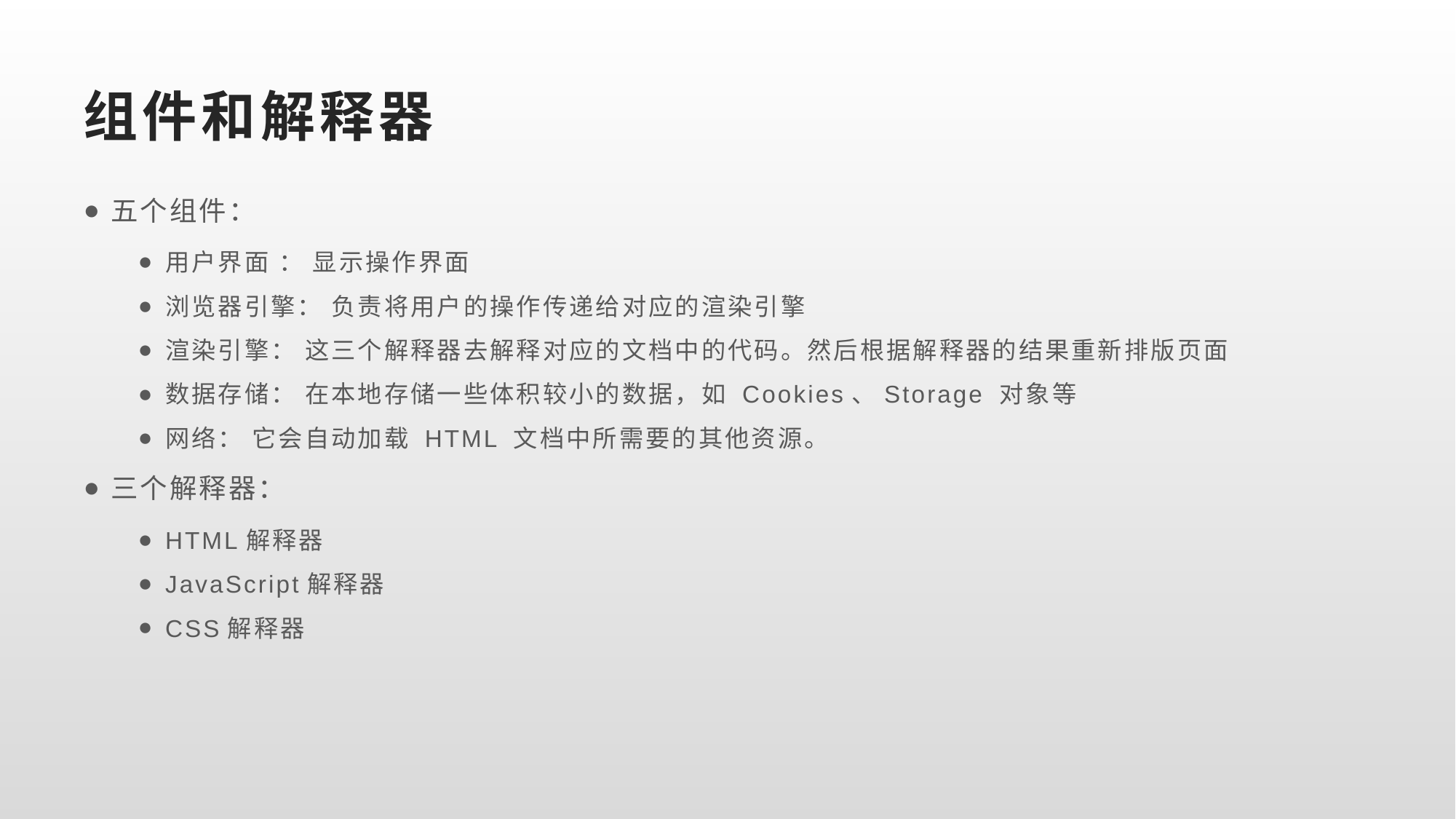

# 组件和解释器
五个组件：
用户界面 ： 显示操作界面
浏览器引擎： 负责将用户的操作传递给对应的渲染引擎
渲染引擎： 这三个解释器去解释对应的文档中的代码。然后根据解释器的结果重新排版页面
数据存储： 在本地存储一些体积较小的数据，如 Cookies、Storage 对象等
网络： 它会自动加载 HTML 文档中所需要的其他资源。
三个解释器：
HTML解释器
JavaScript解释器
CSS解释器